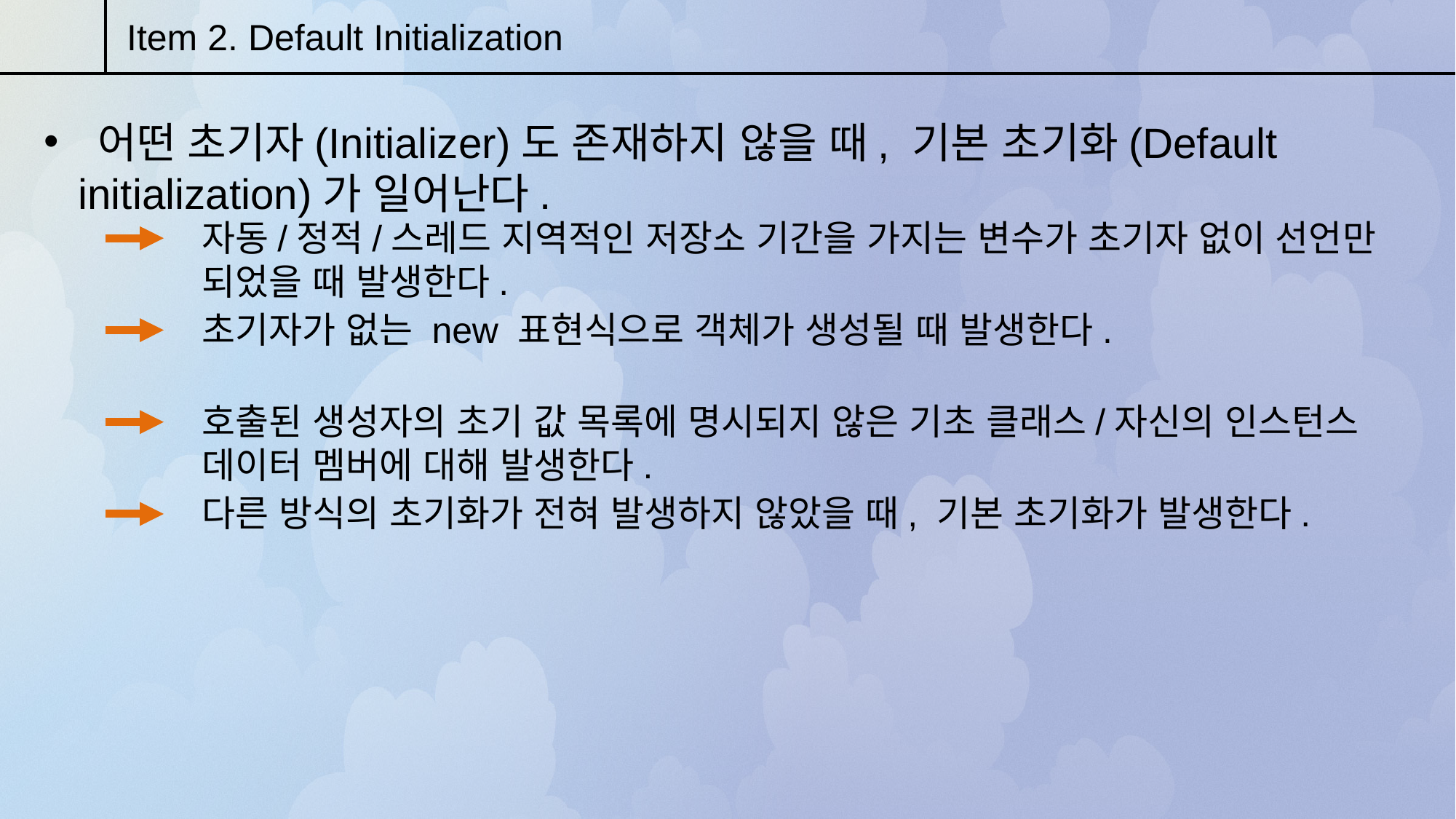

Item 2. Default Initialization
 어떤 초기자(Initializer)도 존재하지 않을 때, 기본 초기화(Default initialization)가 일어난다.
자동/정적/스레드 지역적인 저장소 기간을 가지는 변수가 초기자 없이 선언만 되었을 때 발생한다.
초기자가 없는 new 표현식으로 객체가 생성될 때 발생한다.
호출된 생성자의 초기 값 목록에 명시되지 않은 기초 클래스/자신의 인스턴스 데이터 멤버에 대해 발생한다.
다른 방식의 초기화가 전혀 발생하지 않았을 때, 기본 초기화가 발생한다.